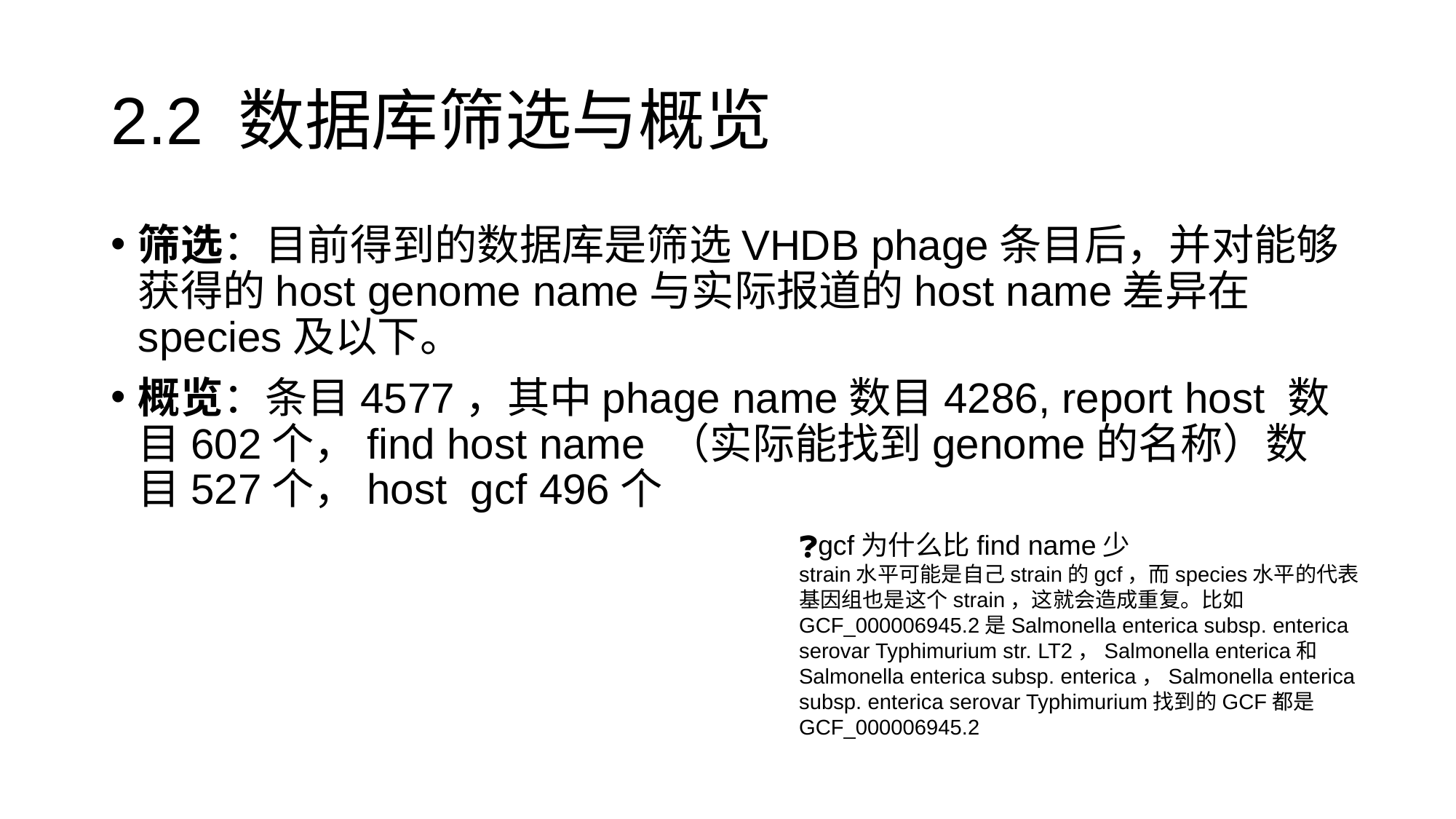

# 2.2 数据库筛选与概览
筛选：目前得到的数据库是筛选VHDB phage条目后，并对能够获得的host genome name与实际报道的host name差异在species及以下。
概览：条目4577，其中phage name数目4286, report host 数目602个，find host name （实际能找到genome的名称）数目527个，​host  gcf 496个​
❓gcf为什么比find name少
​strain水平可能是自己strain的gcf，而species水平的代表基因组也是这个strain，这就会造成重复。比如GCF_000006945.2是Salmonella enterica subsp. enterica serovar Typhimurium str. LT2，Salmonella enterica和Salmonella enterica subsp. enterica，Salmonella enterica subsp. enterica serovar Typhimurium找到的GCF都是GCF_000006945.2​